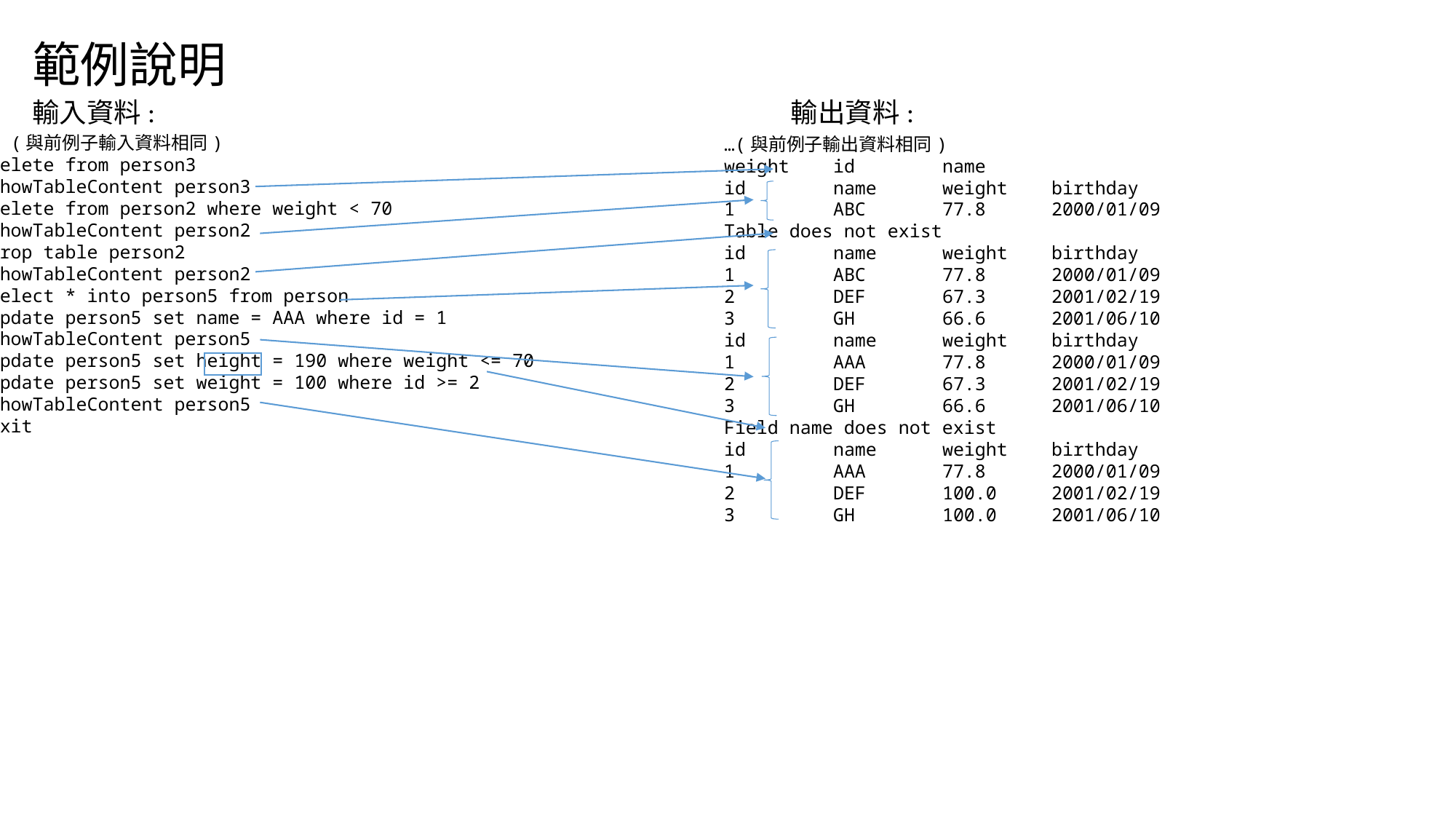

# 範例說明
輸入資料:					　　        輸出資料:

… (與前例子輸入資料相同)
delete from person3
showTableContent person3
delete from person2 where weight < 70
showTableContent person2
drop table person2
showTableContent person2
select * into person5 from person
update person5 set name = AAA where id = 1
showTableContent person5
update person5 set height = 190 where weight <= 70
update person5 set weight = 100 where id >= 2
showTableContent person5
exit

…(與前例子輸出資料相同)
weight	id	name
id	name	weight	birthday
1	ABC	77.8	2000/01/09
Table does not exist
id	name	weight	birthday
1	ABC	77.8	2000/01/09
2	DEF	67.3	2001/02/19
3	GH	66.6	2001/06/10
id	name	weight	birthday
1	AAA	77.8	2000/01/09
2	DEF	67.3	2001/02/19
3	GH	66.6	2001/06/10
Field name does not exist
id	name	weight	birthday
1	AAA	77.8	2000/01/09
2	DEF	100.0	2001/02/19
3	GH	100.0	2001/06/10